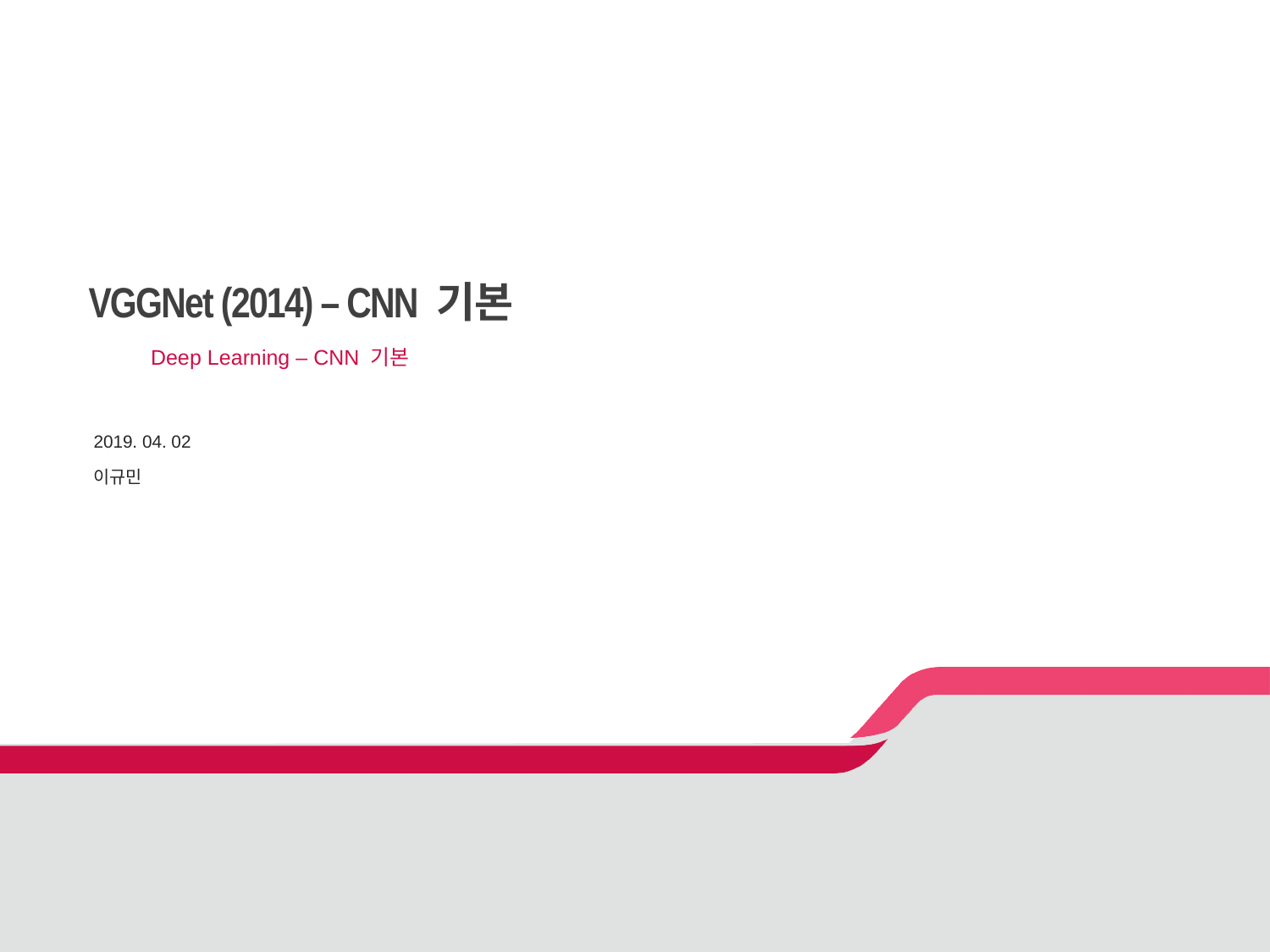

# VGGNet (2014) – CNN 기본
2019. 04. 02
이규민